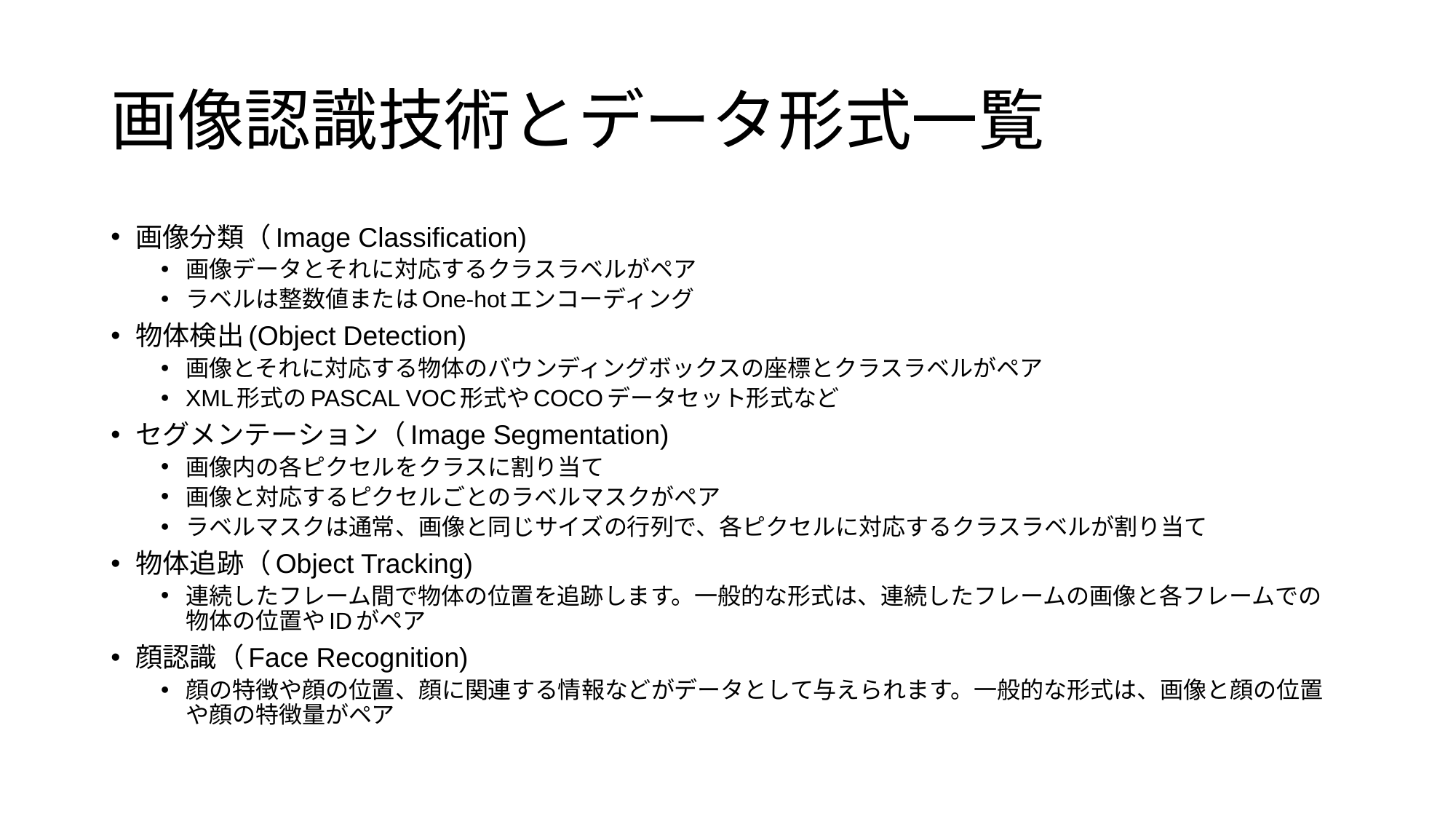

# 画像認識技術とデータ形式一覧
画像分類（Image Classification)
画像データとそれに対応するクラスラベルがペア
ラベルは整数値またはOne-hotエンコーディング
物体検出(Object Detection)
画像とそれに対応する物体のバウンディングボックスの座標とクラスラベルがペア
XML形式のPASCAL VOC形式やCOCOデータセット形式など
セグメンテーション（Image Segmentation)
画像内の各ピクセルをクラスに割り当て
画像と対応するピクセルごとのラベルマスクがペア
ラベルマスクは通常、画像と同じサイズの行列で、各ピクセルに対応するクラスラベルが割り当て
物体追跡（Object Tracking)
連続したフレーム間で物体の位置を追跡します。一般的な形式は、連続したフレームの画像と各フレームでの物体の位置やIDがペア
顔認識（Face Recognition)
顔の特徴や顔の位置、顔に関連する情報などがデータとして与えられます。一般的な形式は、画像と顔の位置や顔の特徴量がペア